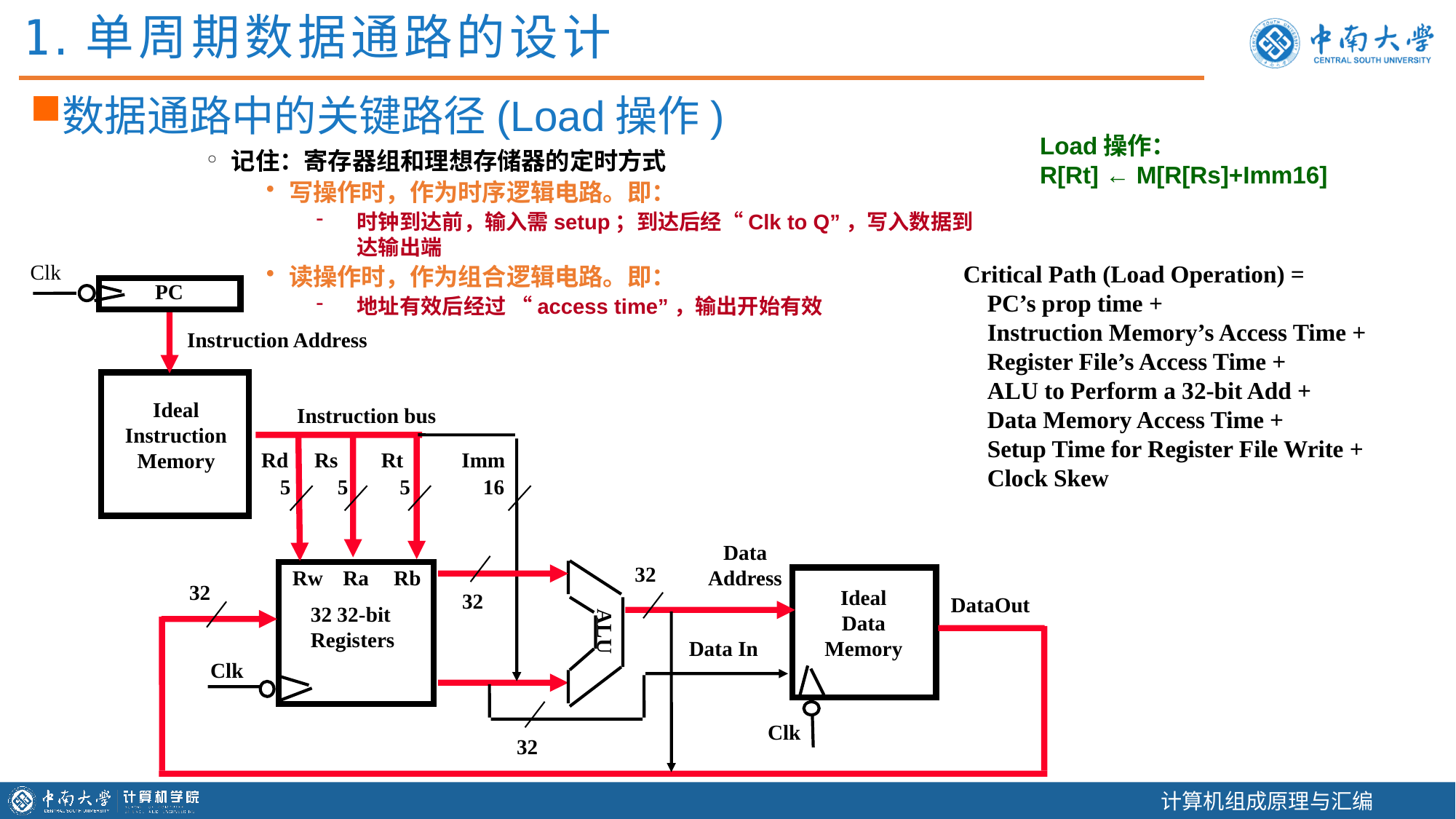

1.单周期数据通路的设计

数据通路中的关键路径(Load操作)
Load操作：
R[Rt] ← M[R[Rs]+Imm16]
记住：寄存器组和理想存储器的定时方式
写操作时，作为时序逻辑电路。即：
时钟到达前，输入需setup；到达后经“Clk to Q”，写入数据到达输出端
读操作时，作为组合逻辑电路。即：
地址有效后经过 “access time”，输出开始有效
Clk
Critical Path (Load Operation) =
    PC’s prop time +
    Instruction Memory’s Access Time +
    Register File’s Access Time +
    ALU to Perform a 32-bit Add +
    Data Memory Access Time +
    Setup Time for Register File Write +
    Clock Skew
PC

Instruction Address

Ideal
Instruction
Memory
Instruction bus

Rd
Rs
Rt
Imm
5
5
5
16

Data
Address
32

Rw
Ra
Rb

ALU

32

Ideal
Data
Memory
32
DataOut

32 32-bit
Registers

Data In
Clk

22
Clk

32